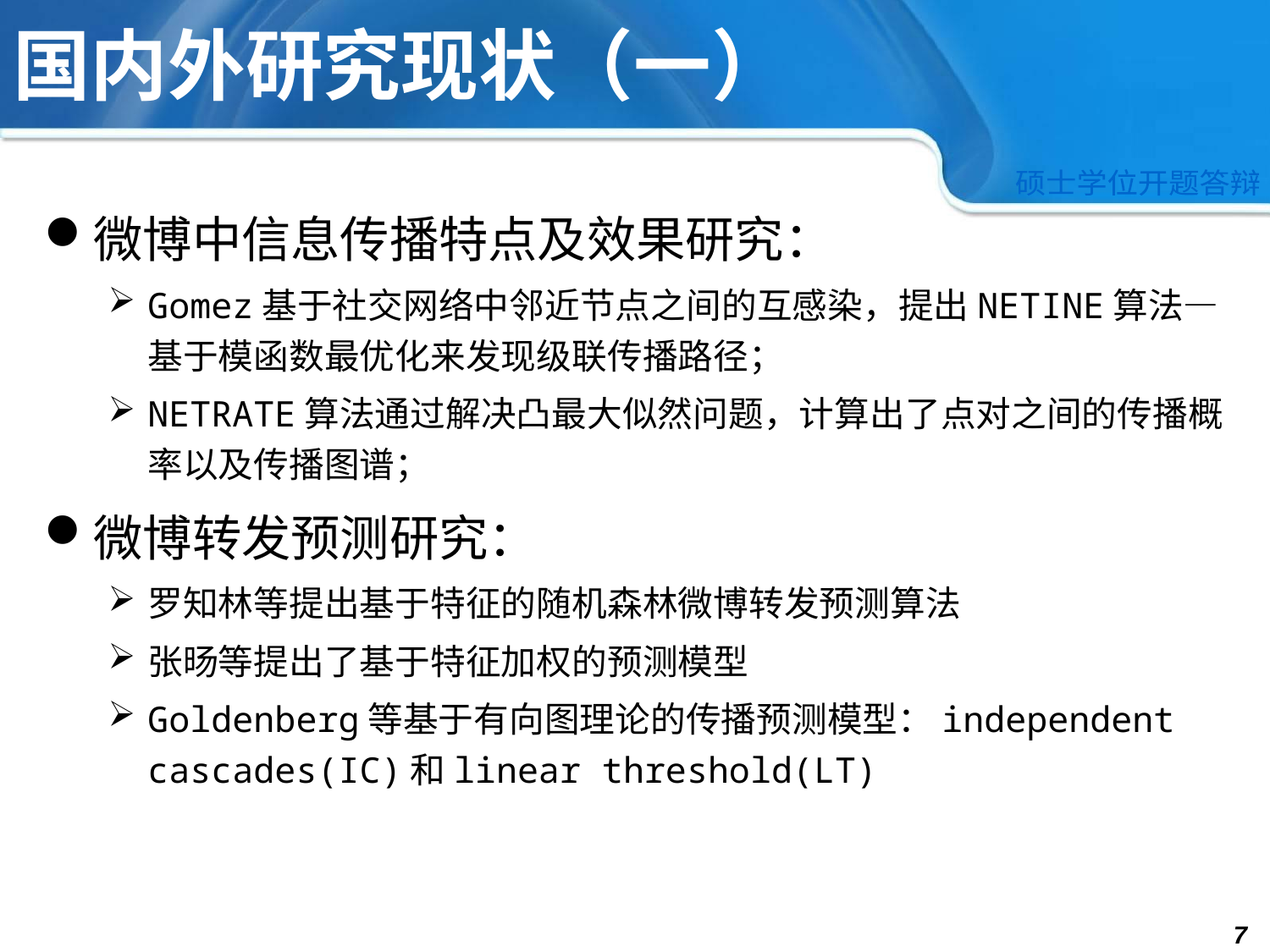

# 国内外研究现状（一）
微博中信息传播特点及效果研究：
Gomez基于社交网络中邻近节点之间的互感染，提出NETINE算法—基于模函数最优化来发现级联传播路径；
NETRATE算法通过解决凸最大似然问题，计算出了点对之间的传播概率以及传播图谱；
微博转发预测研究：
罗知林等提出基于特征的随机森林微博转发预测算法
张旸等提出了基于特征加权的预测模型
Goldenberg等基于有向图理论的传播预测模型：independent cascades(IC)和linear threshold(LT)
7